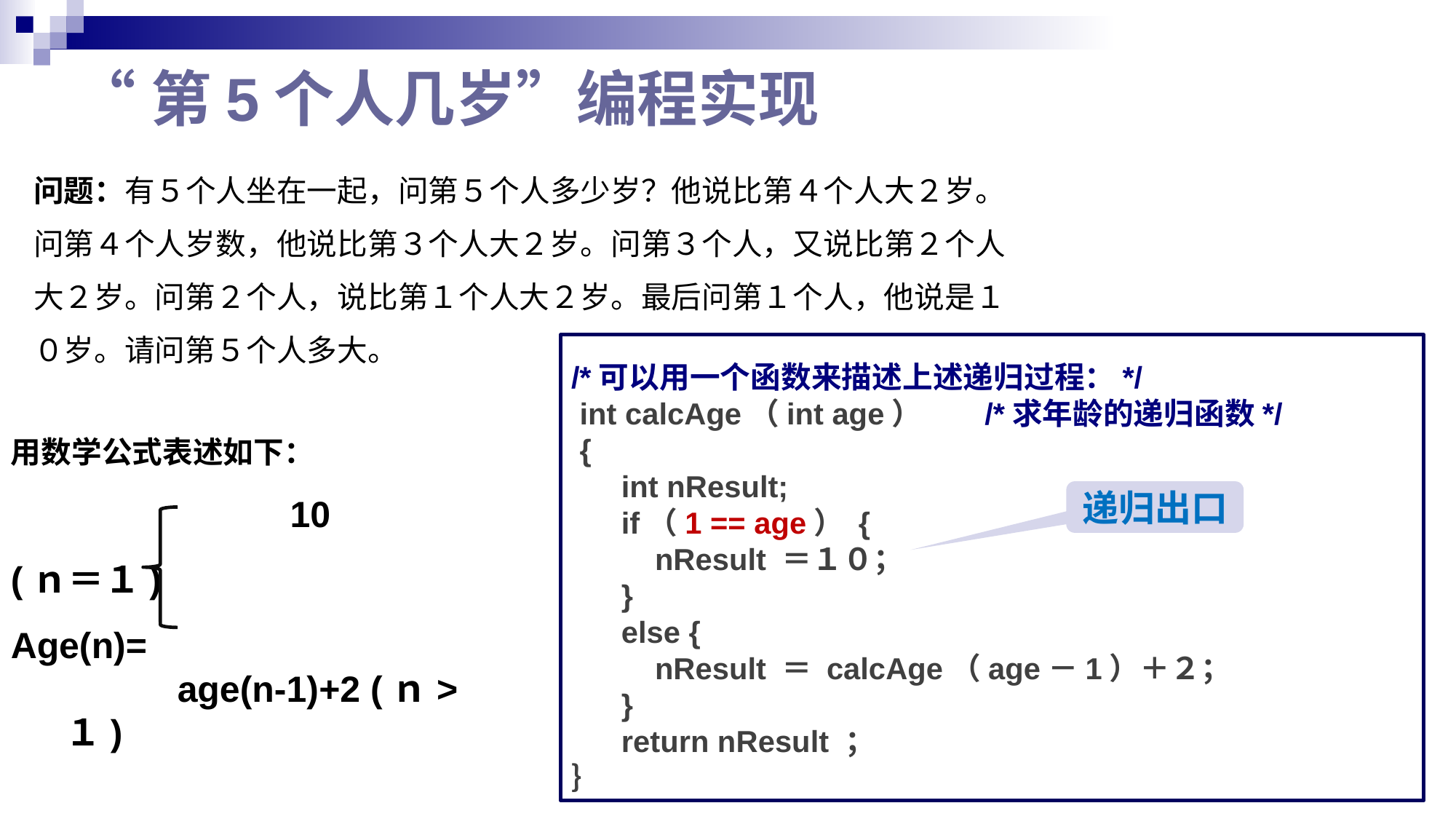

“第5个人几岁”编程实现
问题：有５个人坐在一起，问第５个人多少岁？他说比第４个人大２岁。问第４个人岁数，他说比第３个人大２岁。问第３个人，又说比第２个人大２岁。问第２个人，说比第１个人大２岁。最后问第１个人，他说是１０岁。请问第５个人多大。

/*可以用一个函数来描述上述递归过程：*/
 int calcAge（int age）        /*求年龄的递归函数*/
 {
      int nResult;
      if（1 == age） {
          nResult ＝１０；
      }
      else {
          nResult ＝ calcAge（age－1）＋２；
      }
      return nResult ；
｝
用数学公式表述如下：
 		      10              (ｎ＝１)
Age(n)=
           age(n-1)+2 (ｎ>１)

递归出口